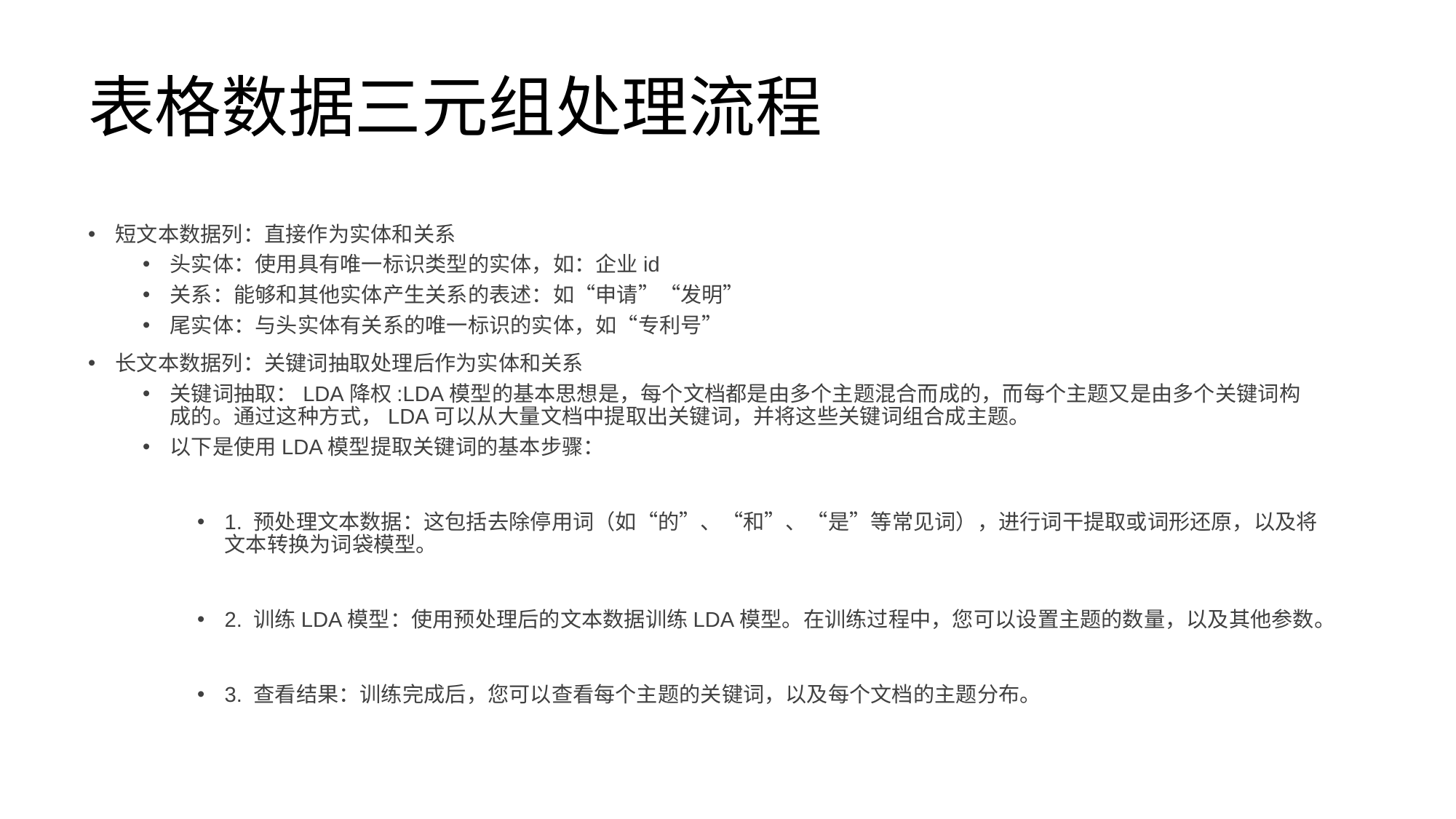

# 表格数据三元组处理流程
短文本数据列：直接作为实体和关系
头实体：使用具有唯一标识类型的实体，如：企业id
关系：能够和其他实体产生关系的表述：如“申请”“发明”
尾实体：与头实体有关系的唯一标识的实体，如“专利号”
长文本数据列：关键词抽取处理后作为实体和关系
关键词抽取：LDA降权:LDA模型的基本思想是，每个文档都是由多个主题混合而成的，而每个主题又是由多个关键词构成的。通过这种方式，LDA可以从大量文档中提取出关键词，并将这些关键词组合成主题。
以下是使用LDA模型提取关键词的基本步骤：

1. 预处理文本数据：这包括去除停用词（如“的”、“和”、“是”等常见词），进行词干提取或词形还原，以及将文本转换为词袋模型。

2. 训练LDA模型：使用预处理后的文本数据训练LDA模型。在训练过程中，您可以设置主题的数量，以及其他参数。

3. 查看结果：训练完成后，您可以查看每个主题的关键词，以及每个文档的主题分布。